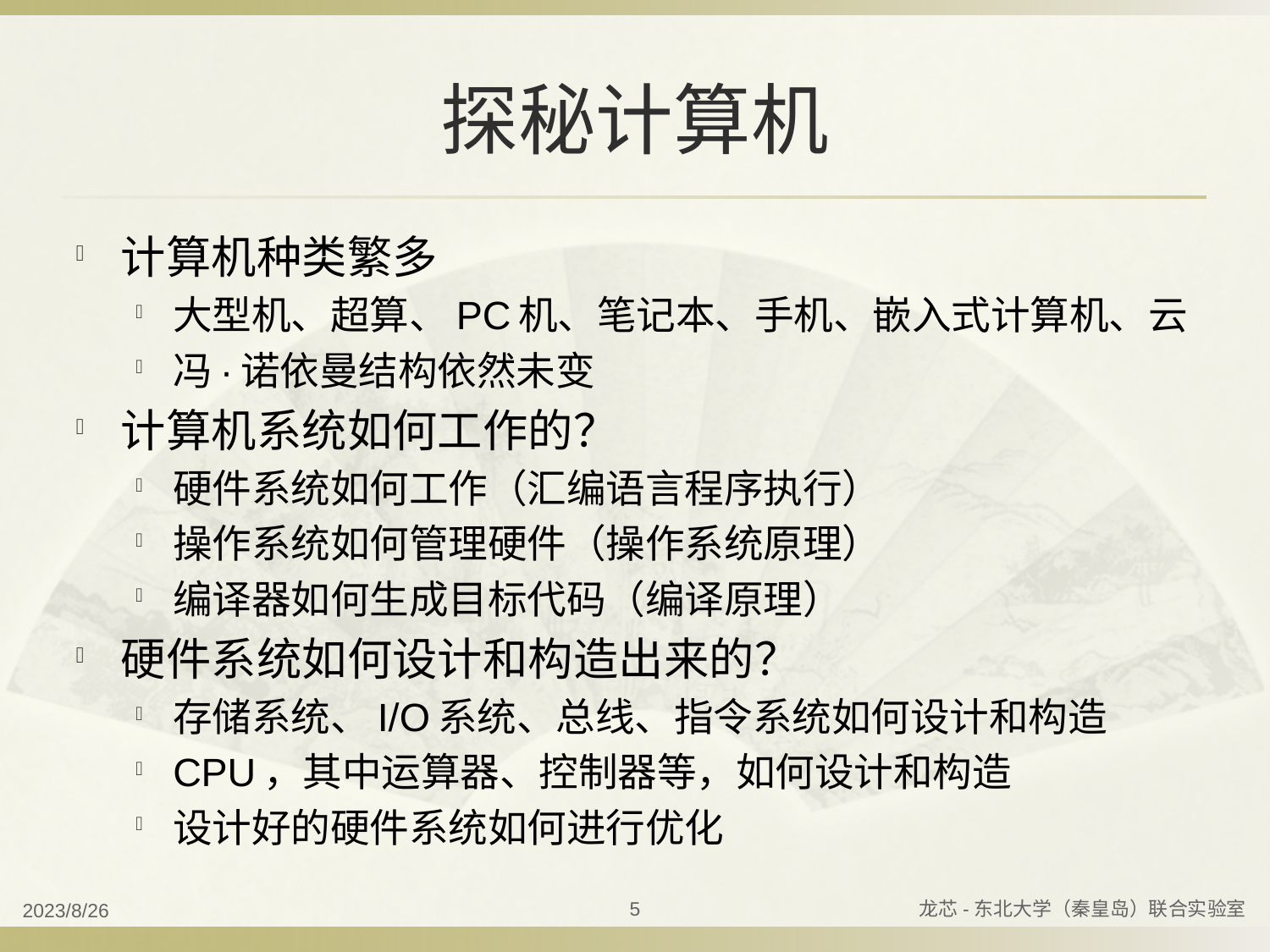

# 探秘计算机
计算机种类繁多
大型机、超算、PC机、笔记本、手机、嵌入式计算机、云
冯·诺依曼结构依然未变
计算机系统如何工作的？
硬件系统如何工作（汇编语言程序执行）
操作系统如何管理硬件（操作系统原理）
编译器如何生成目标代码（编译原理）
硬件系统如何设计和构造出来的？
存储系统、I/O系统、总线、指令系统如何设计和构造
CPU，其中运算器、控制器等，如何设计和构造
设计好的硬件系统如何进行优化
2023/8/26
5
龙芯-东北大学（秦皇岛）联合实验室